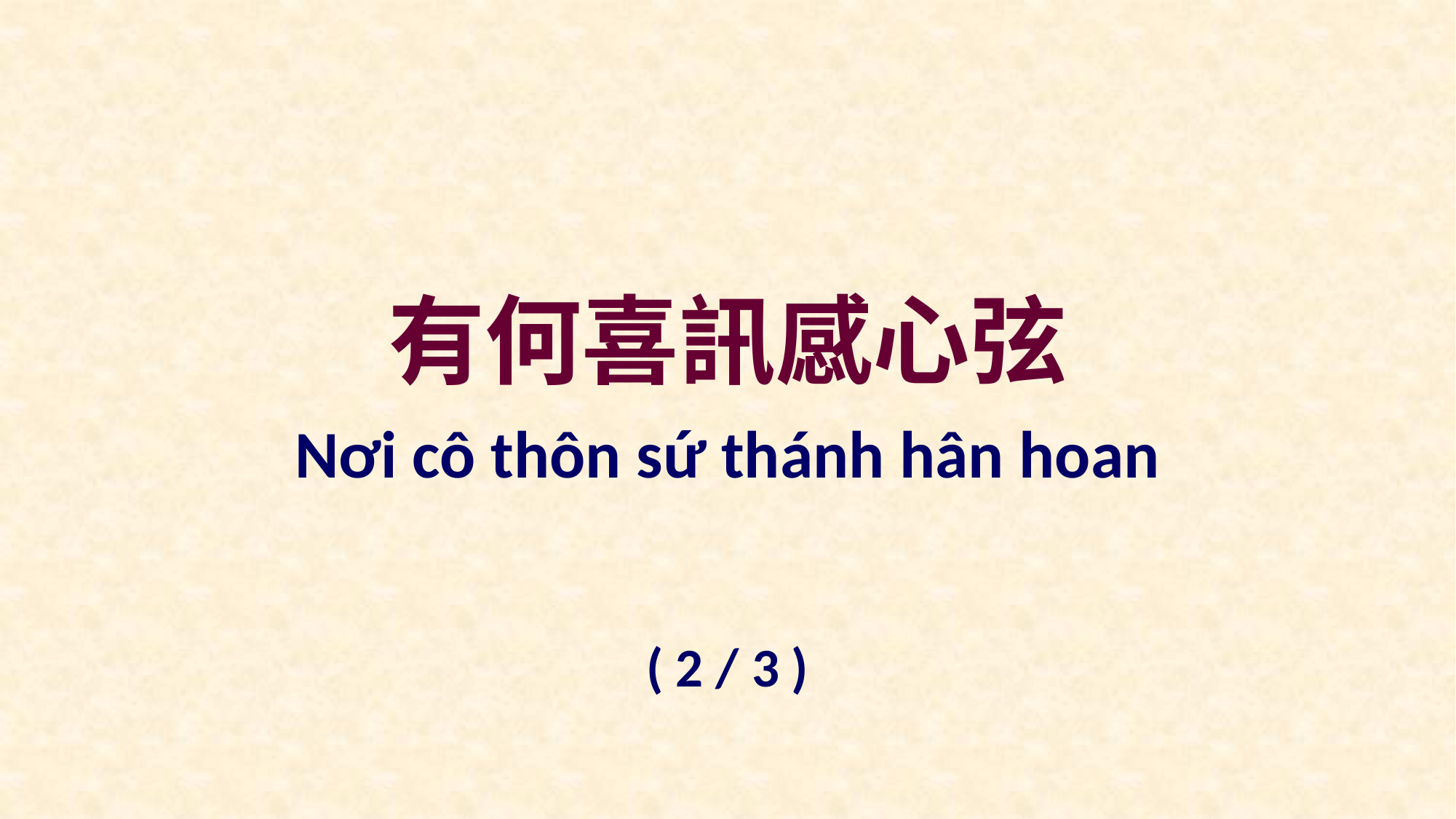

有何喜訊感心弦
Nơi cô thôn sứ thánh hân hoan
( 2 / 3 )